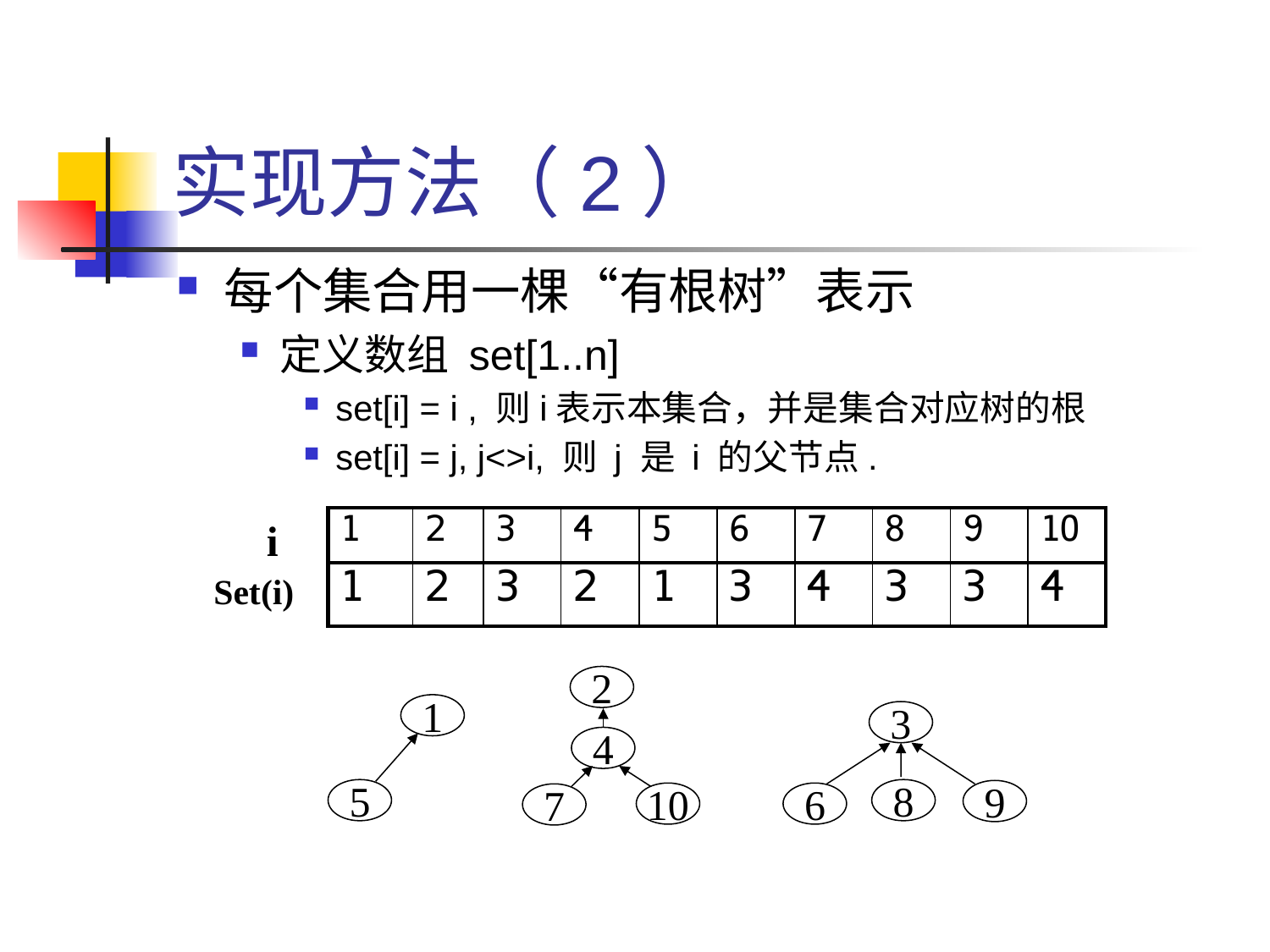

# 实现方法（2）
每个集合用一棵“有根树”表示
定义数组 set[1..n]
set[i] = i , 则i表示本集合，并是集合对应树的根
set[i] = j, j<>i, 则 j 是 i 的父节点.
i
Set(i)
| 1 | 2 | 3 | 4 | 5 | 6 | 7 | 8 | 9 | 10 |
| --- | --- | --- | --- | --- | --- | --- | --- | --- | --- |
| 1 | 2 | 3 | 2 | 1 | 3 | 4 | 3 | 3 | 4 |
2

4

10
7
1

5
3

8
9
6